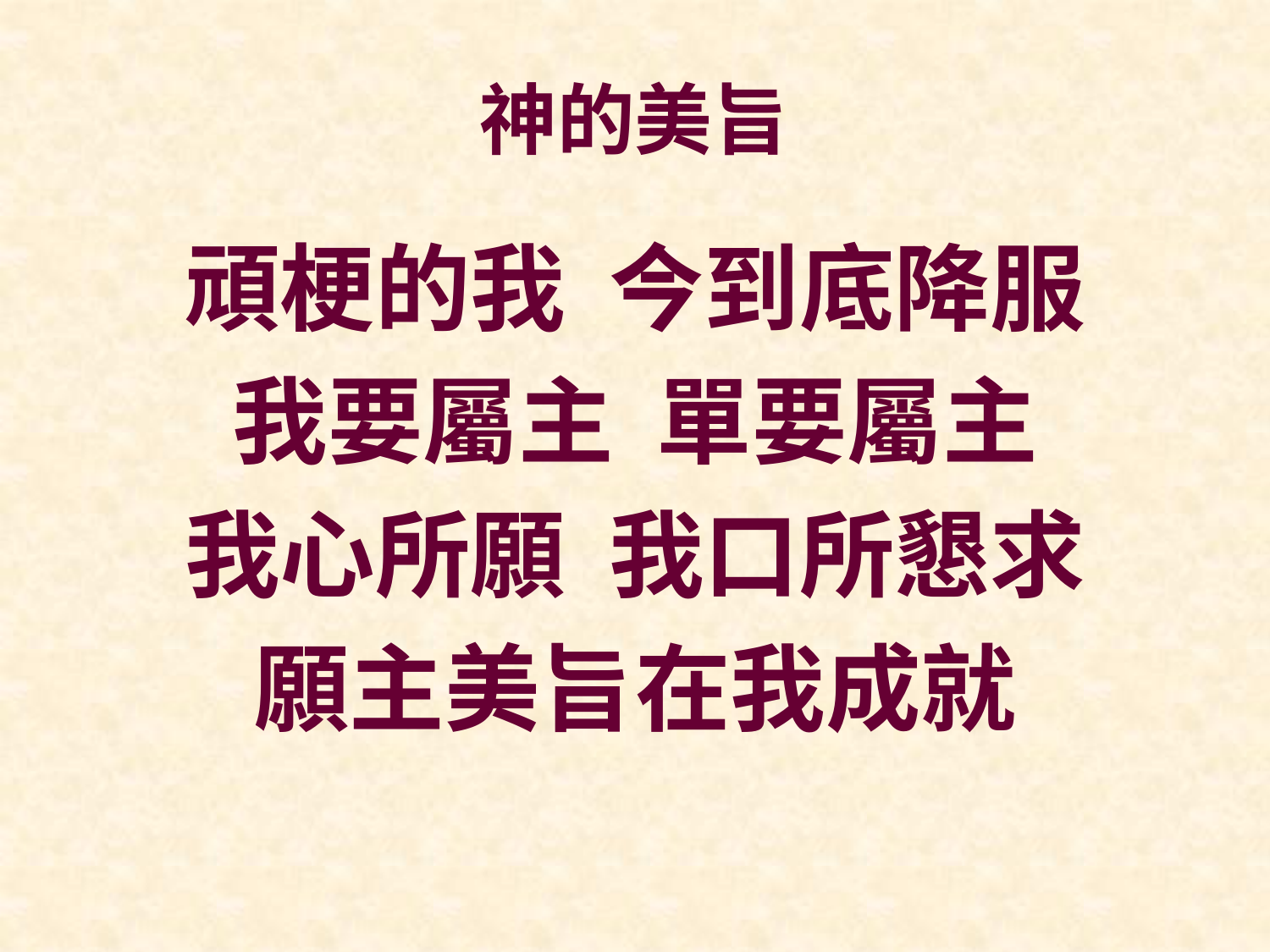

# 神的美旨
頑梗的我  今到底降服
我要屬主  單要屬主
我心所願  我口所懇求
願主美旨在我成就